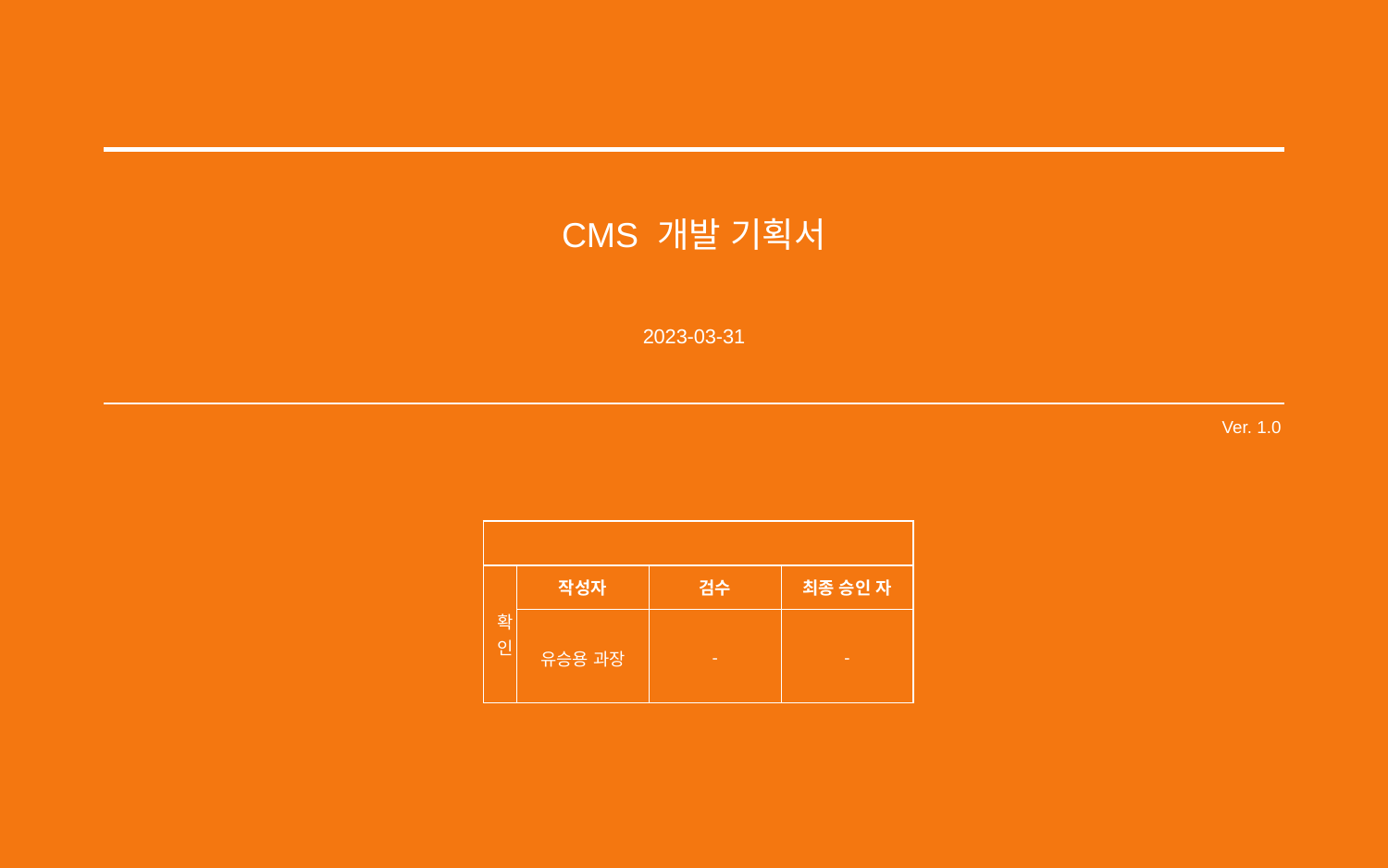

|  |
| --- |
CMS 개발 기획서
2023-03-31
Ver. 1.0
|  |  |  |  |
| --- | --- | --- | --- |
| 확 인 | 작성자 | 검수 | 최종 승인 자 |
|  | 유승용 과장 | - | - |